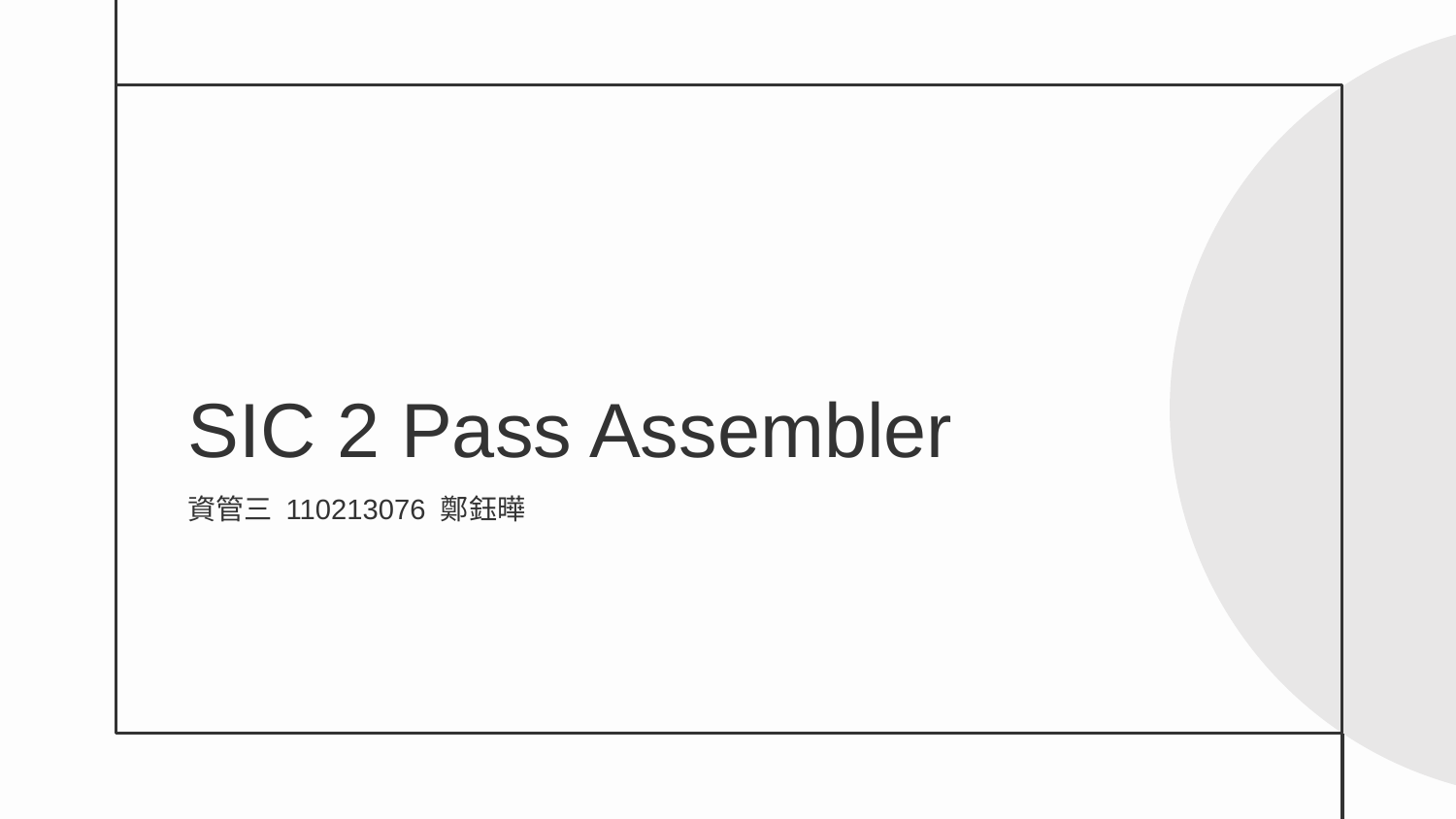

# SIC 2 Pass Assembler
資管三 110213076 鄭鈺曄